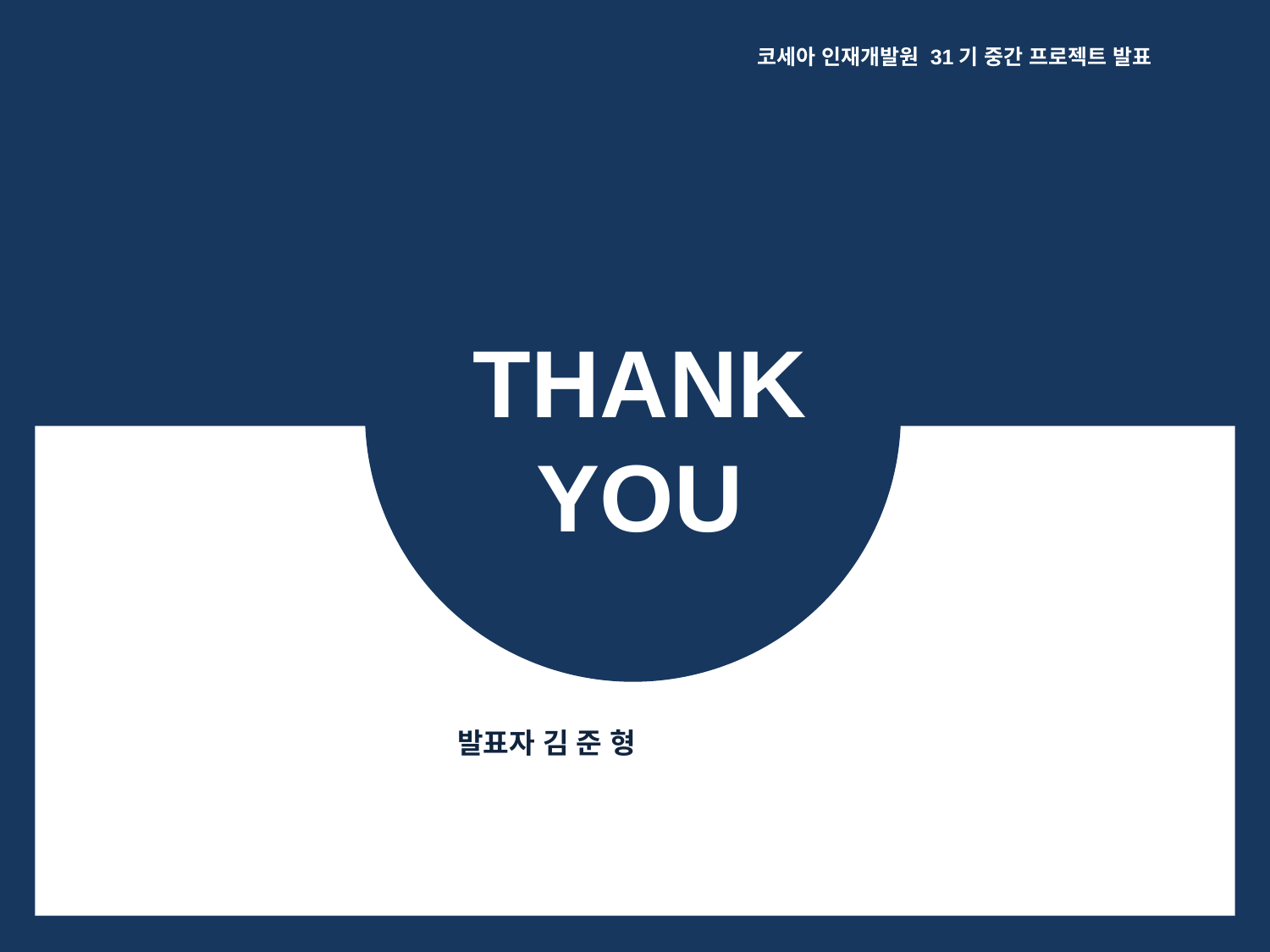

코세아 인재개발원 31기 중간 프로젝트 발표

THANK
YOU

발표자 김 준 형